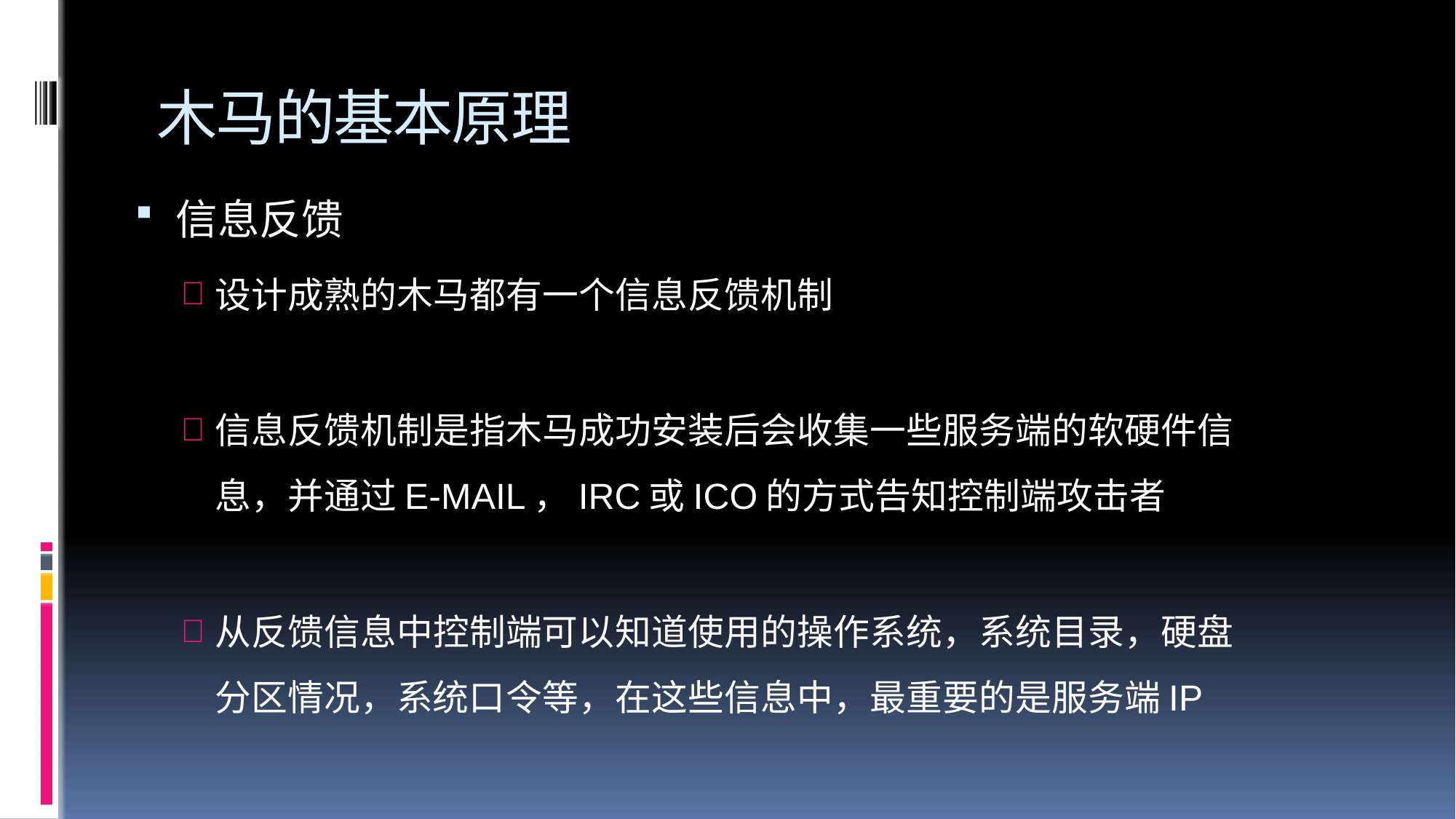

# 木马的基本原理
信息反馈
设计成熟的木马都有一个信息反馈机制

信息反馈机制是指木马成功安装后会收集一些服务端的软硬件信息，并通过E-MAIL，IRC或ICO的方式告知控制端攻击者

从反馈信息中控制端可以知道使用的操作系统，系统目录，硬盘分区情况，系统口令等，在这些信息中，最重要的是服务端IP